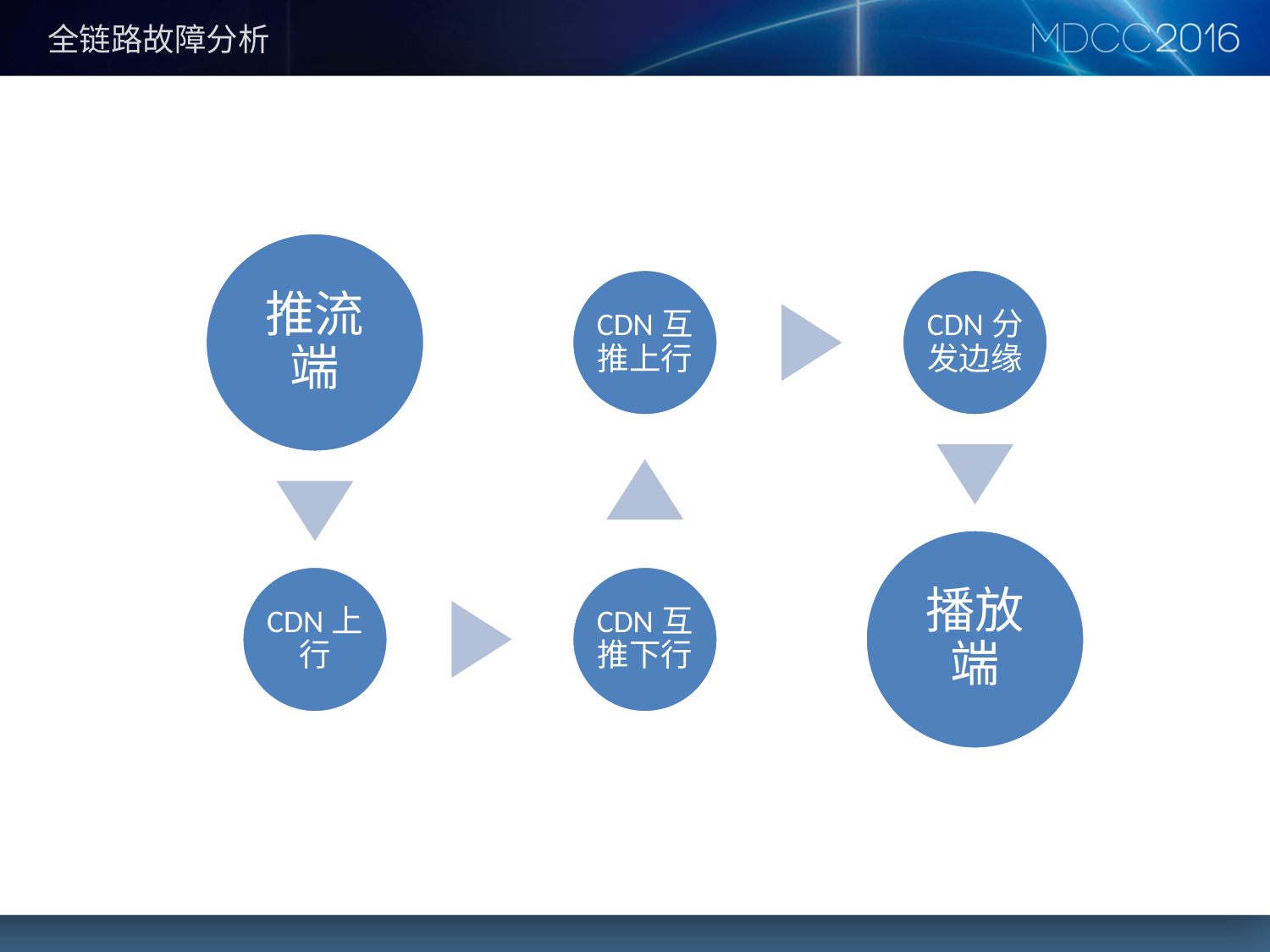

# 全链路故障分析
推流端
CDN上行
CDN互推下行
CDN互推上行
CDN分发边缘
播放端